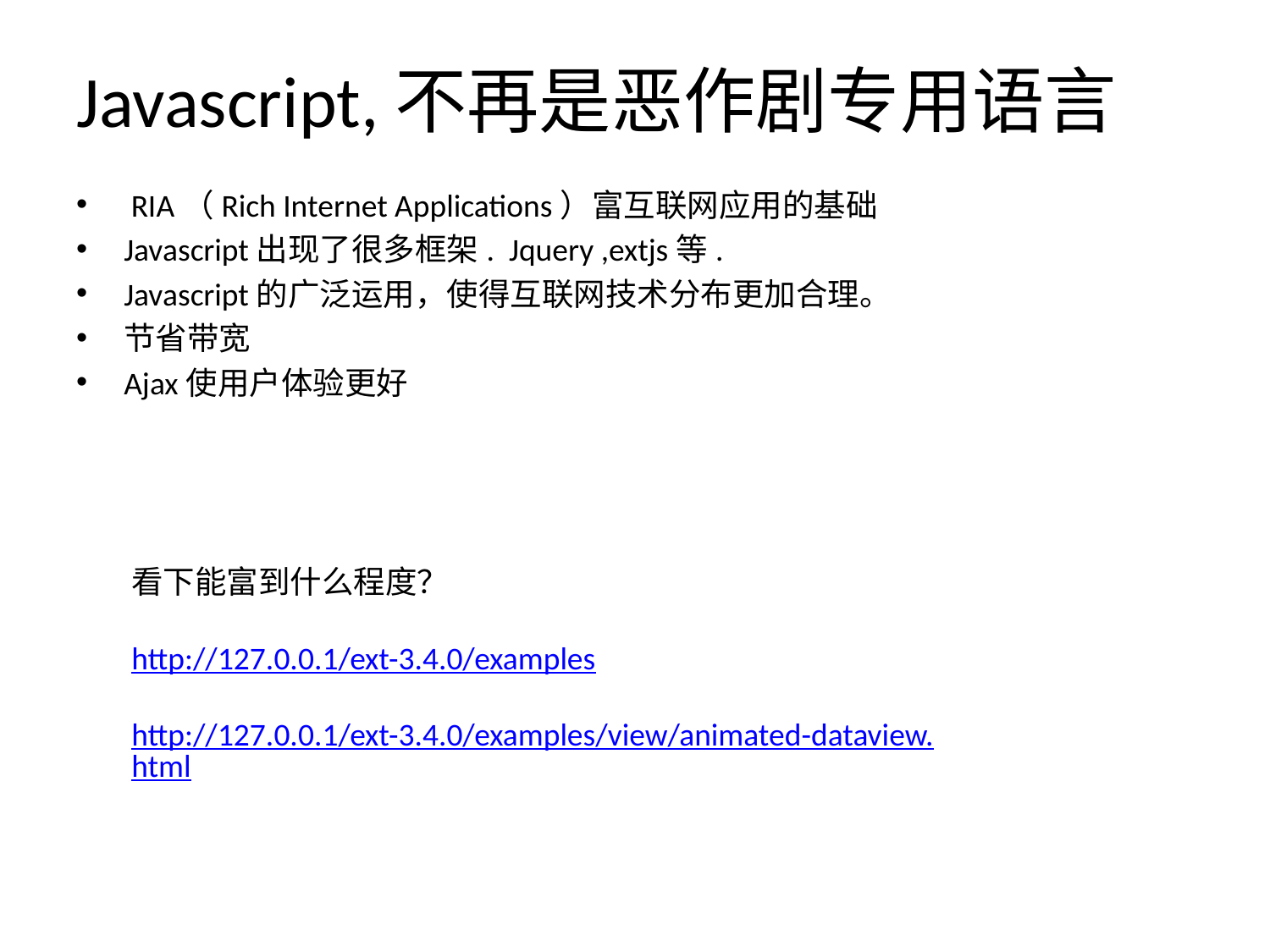

# Javascript,不再是恶作剧专用语言
 RIA（Rich Internet Applications）富互联网应用的基础
Javascript出现了很多框架.  Jquery ,extjs等.
Javascript的广泛运用，使得互联网技术分布更加合理。
节省带宽
Ajax使用户体验更好
看下能富到什么程度？

http://127.0.0.1/ext-3.4.0/examples

http://127.0.0.1/ext-3.4.0/examples/view/animated-dataview.html